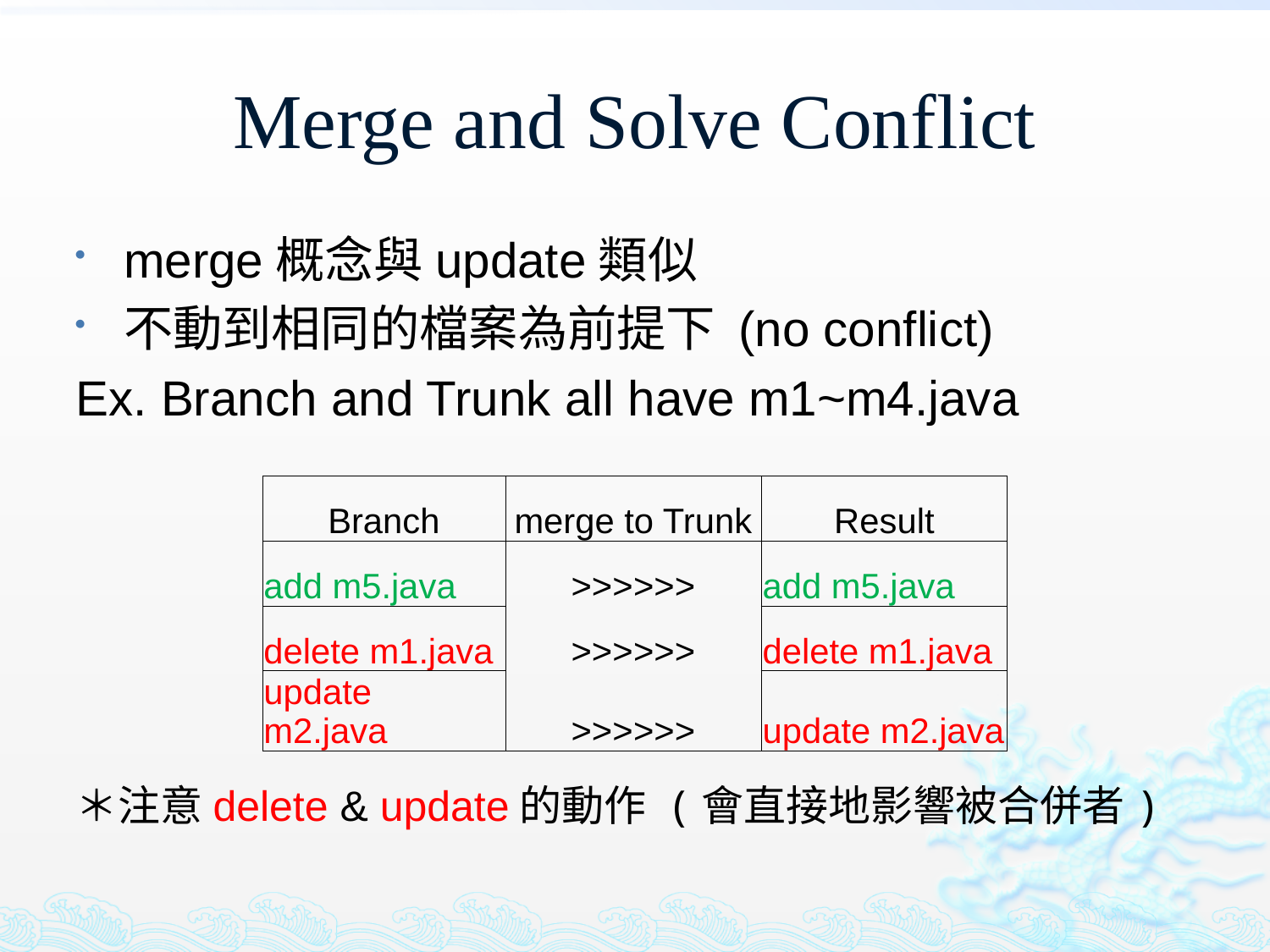

# Merge and Solve Conflict
merge概念與update類似
不動到相同的檔案為前提下 (no conflict)
Ex. Branch and Trunk all have m1~m4.java

＊注意delete & update的動作 (會直接地影響被合併者)

| Branch | merge to Trunk | Result |
| --- | --- | --- |
| add m5.java | >>>>>> | add m5.java |
| delete m1.java | >>>>>> | delete m1.java |
| update m2.java | >>>>>> | update m2.java |